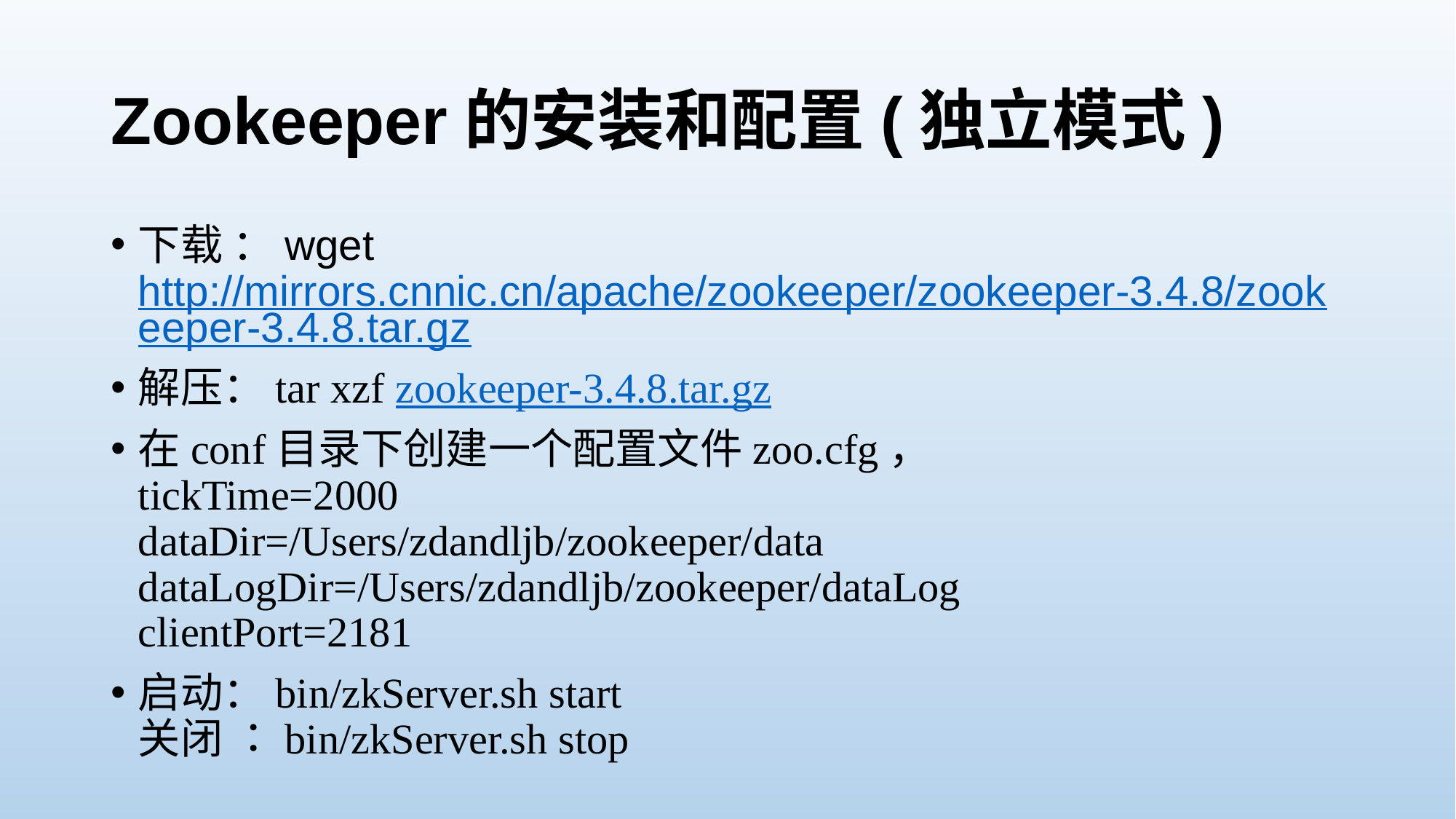

# Zookeeper的安装和配置(独立模式)
下载 ：wget http://mirrors.cnnic.cn/apache/zookeeper/zookeeper-3.4.8/zookeeper-3.4.8.tar.gz
解压：tar xzf zookeeper-3.4.8.tar.gz
在conf目录下创建一个配置文件zoo.cfg，
tickTime=2000
dataDir=/Users/zdandljb/zookeeper/data
dataLogDir=/Users/zdandljb/zookeeper/dataLog
clientPort=2181
启动：bin/zkServer.sh start
关闭 ：bin/zkServer.sh stop